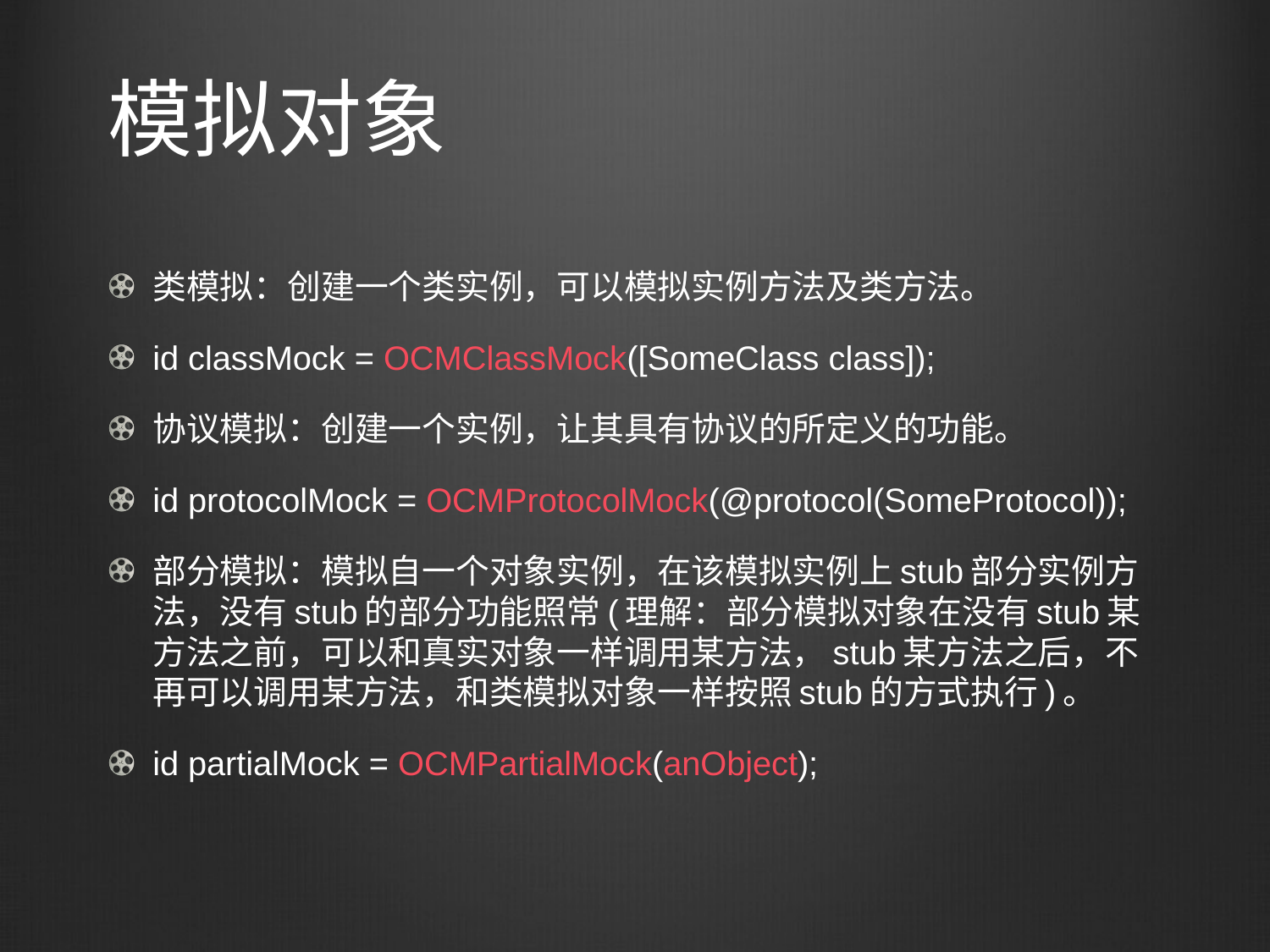

# 模拟对象
类模拟：创建一个类实例，可以模拟实例方法及类方法。
id classMock = OCMClassMock([SomeClass class]);
协议模拟：创建一个实例，让其具有协议的所定义的功能。
id protocolMock = OCMProtocolMock(@protocol(SomeProtocol));
部分模拟：模拟自一个对象实例，在该模拟实例上stub部分实例方法，没有stub的部分功能照常(理解：部分模拟对象在没有stub某方法之前，可以和真实对象一样调用某方法，stub某方法之后，不再可以调用某方法，和类模拟对象一样按照stub的方式执行)。
id partialMock = OCMPartialMock(anObject);